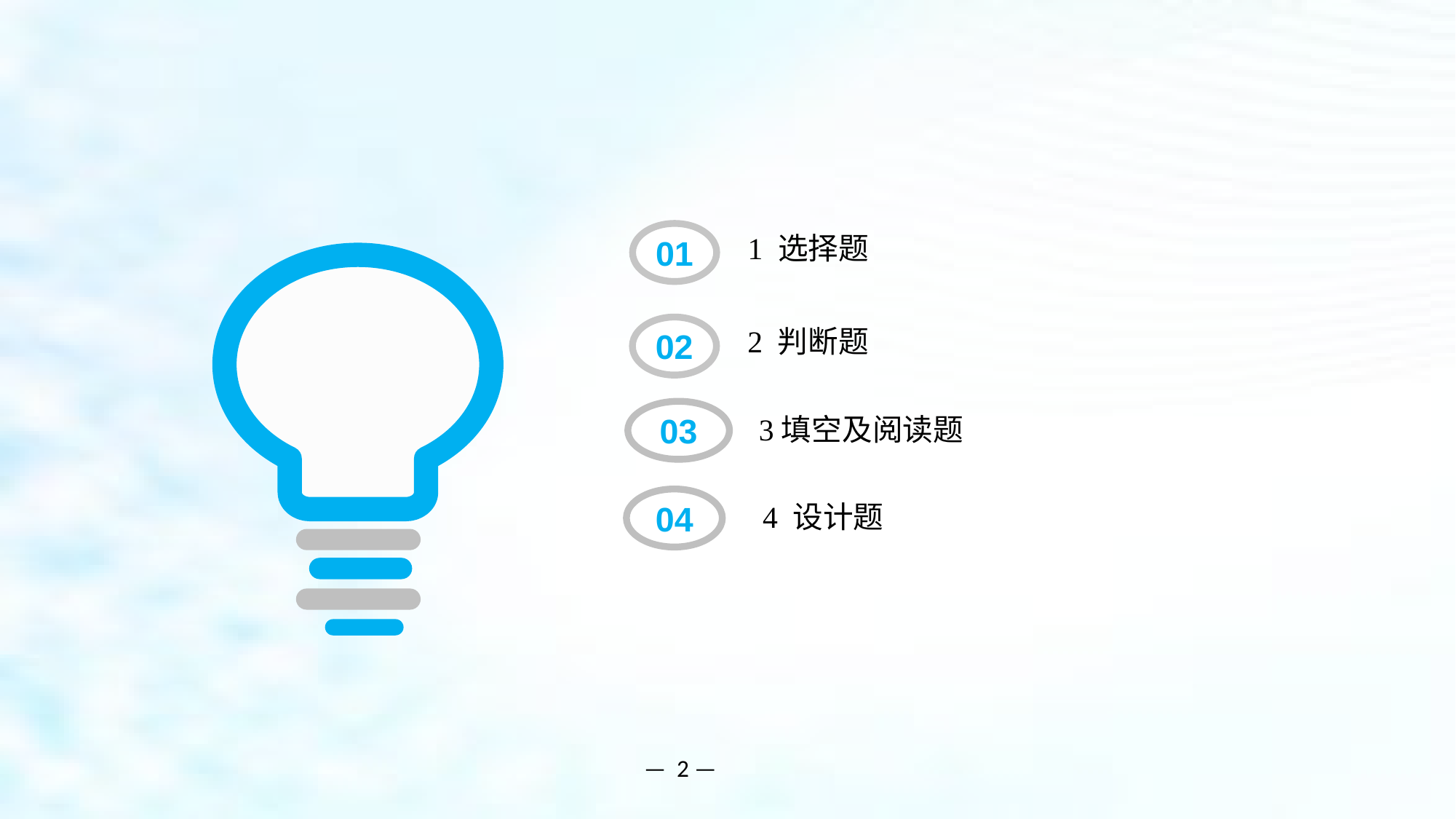

01
1 选择题

02
2 判断题
03
3填空及阅读题
04

  4 设计题